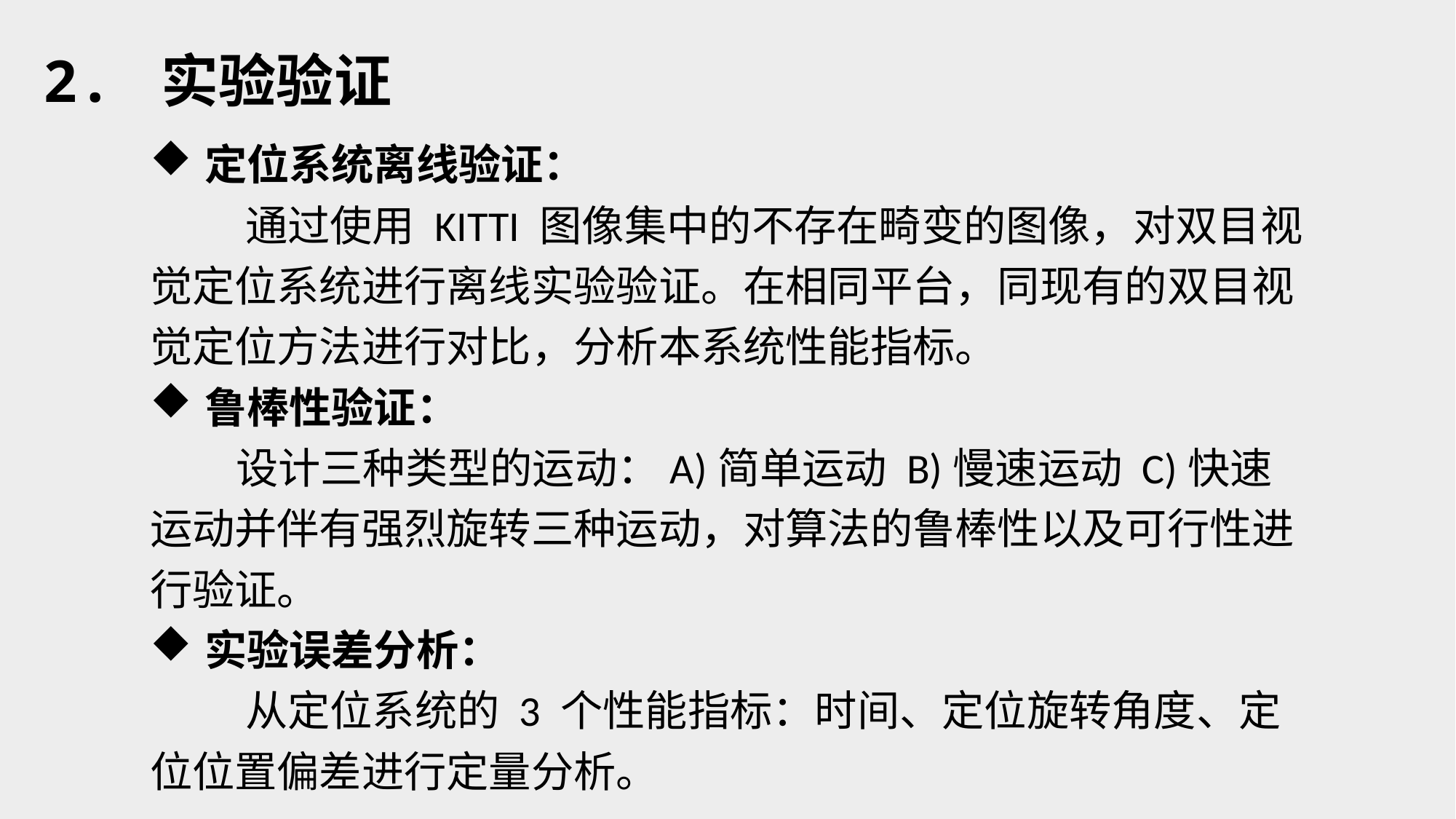

2. 实验验证
定位系统离线验证：
         通过使用 KITTI 图像集中的不存在畸变的图像，对双目视觉定位系统进行离线实验验证。在相同平台，同现有的双目视觉定位方法进行对比，分析本系统性能指标。
鲁棒性验证：
        设计三种类型的运动：A)简单运动 B)慢速运动 C)快速运动并伴有强烈旋转三种运动，对算法的鲁棒性以及可行性进行验证。
实验误差分析：
         从定位系统的 3 个性能指标：时间、定位旋转角度、定位位置偏差进行定量分析。